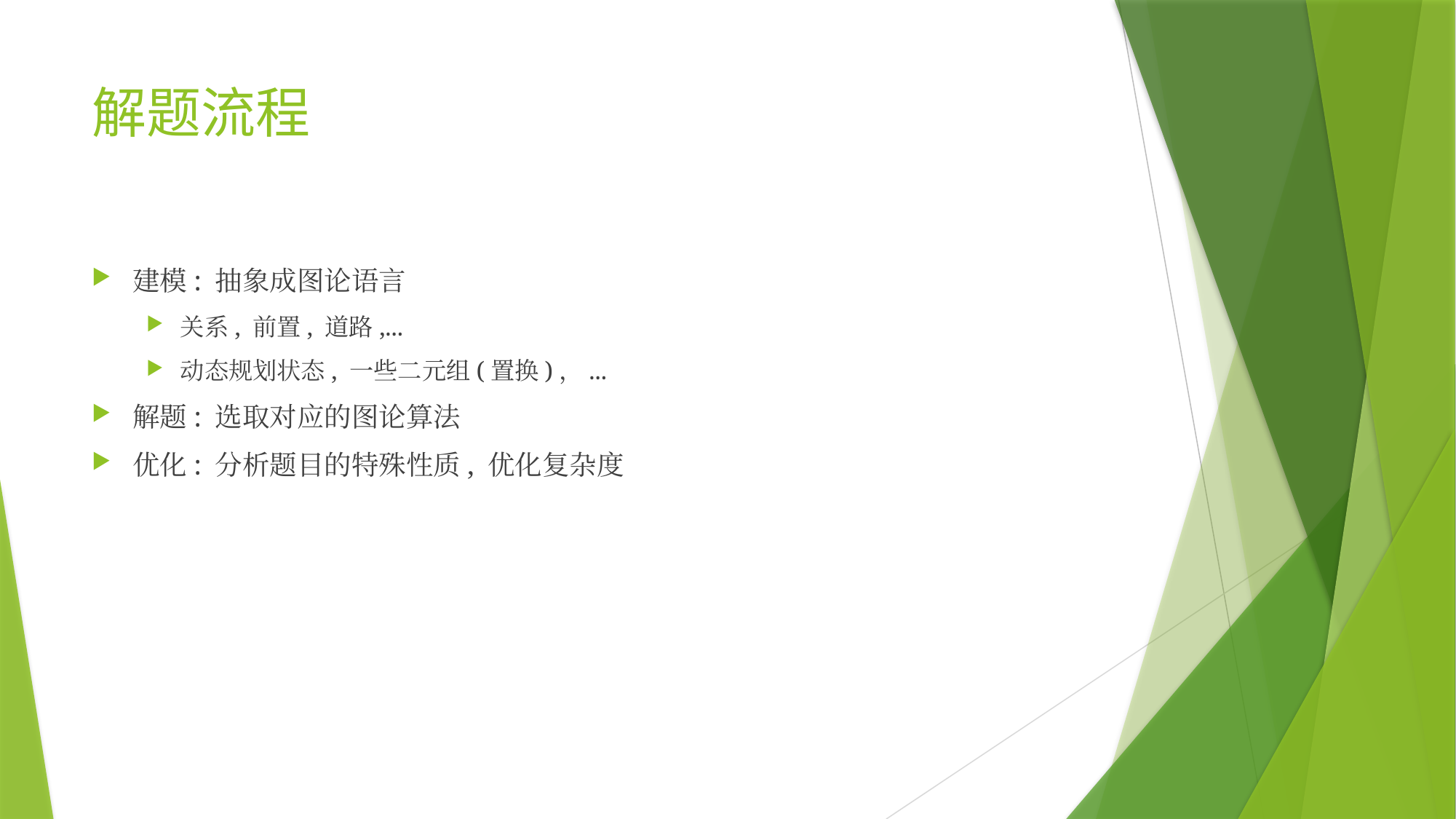

# 解题流程
建模: 抽象成图论语言
关系, 前置, 道路,...
动态规划状态, 一些二元组(置换)，...
解题: 选取对应的图论算法
优化: 分析题目的特殊性质, 优化复杂度